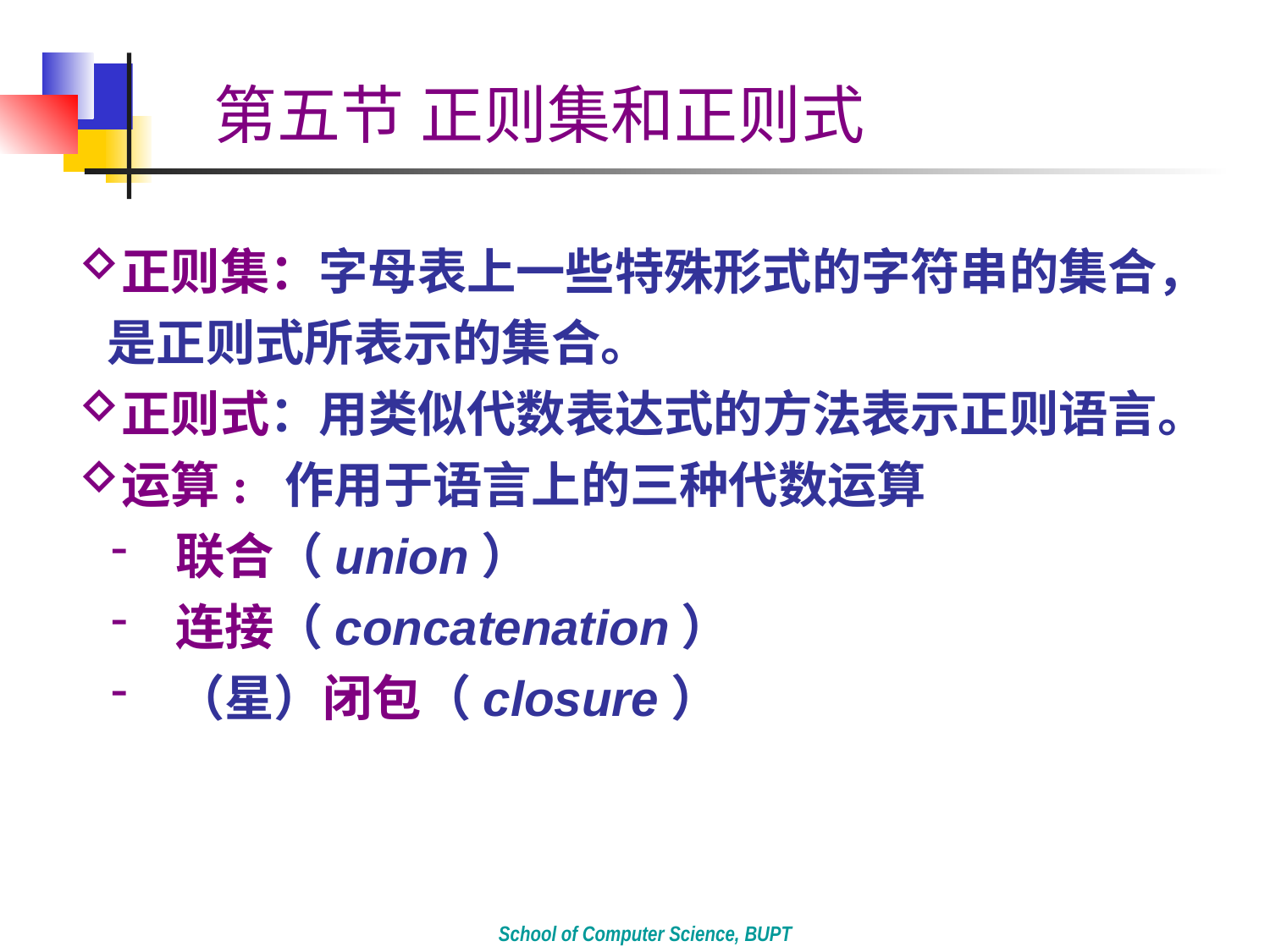

第五节 正则集和正则式
正则集：字母表上一些特殊形式的字符串的集合，是正则式所表示的集合。
正则式：用类似代数表达式的方法表示正则语言。
运算:  作用于语言上的三种代数运算
  联合（union）
  连接（concatenation）
  （星）闭包（closure）

School of Computer Science, BUPT
22